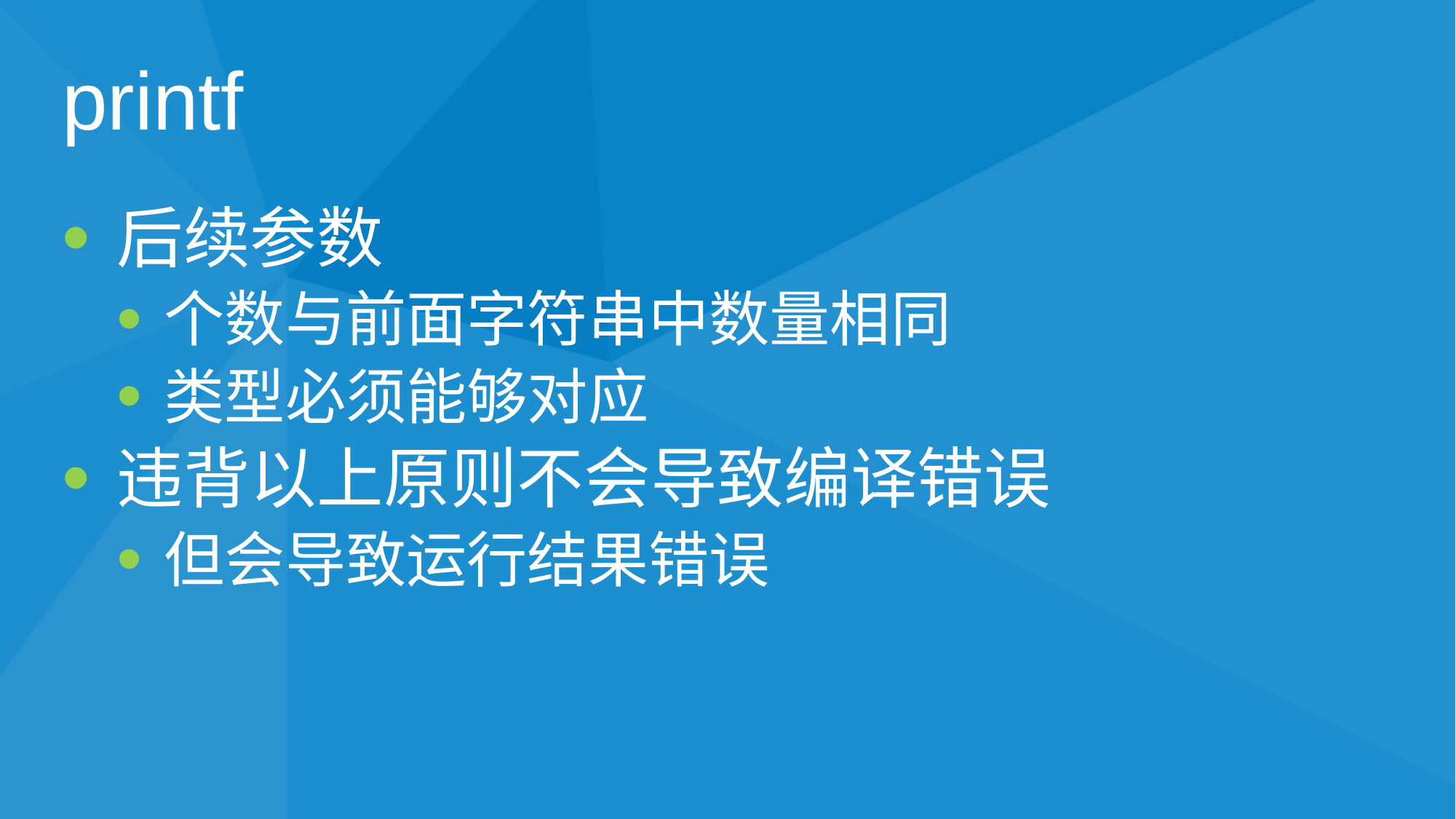

# printf
后续参数
个数与前面字符串中数量相同
类型必须能够对应
违背以上原则不会导致编译错误
但会导致运行结果错误